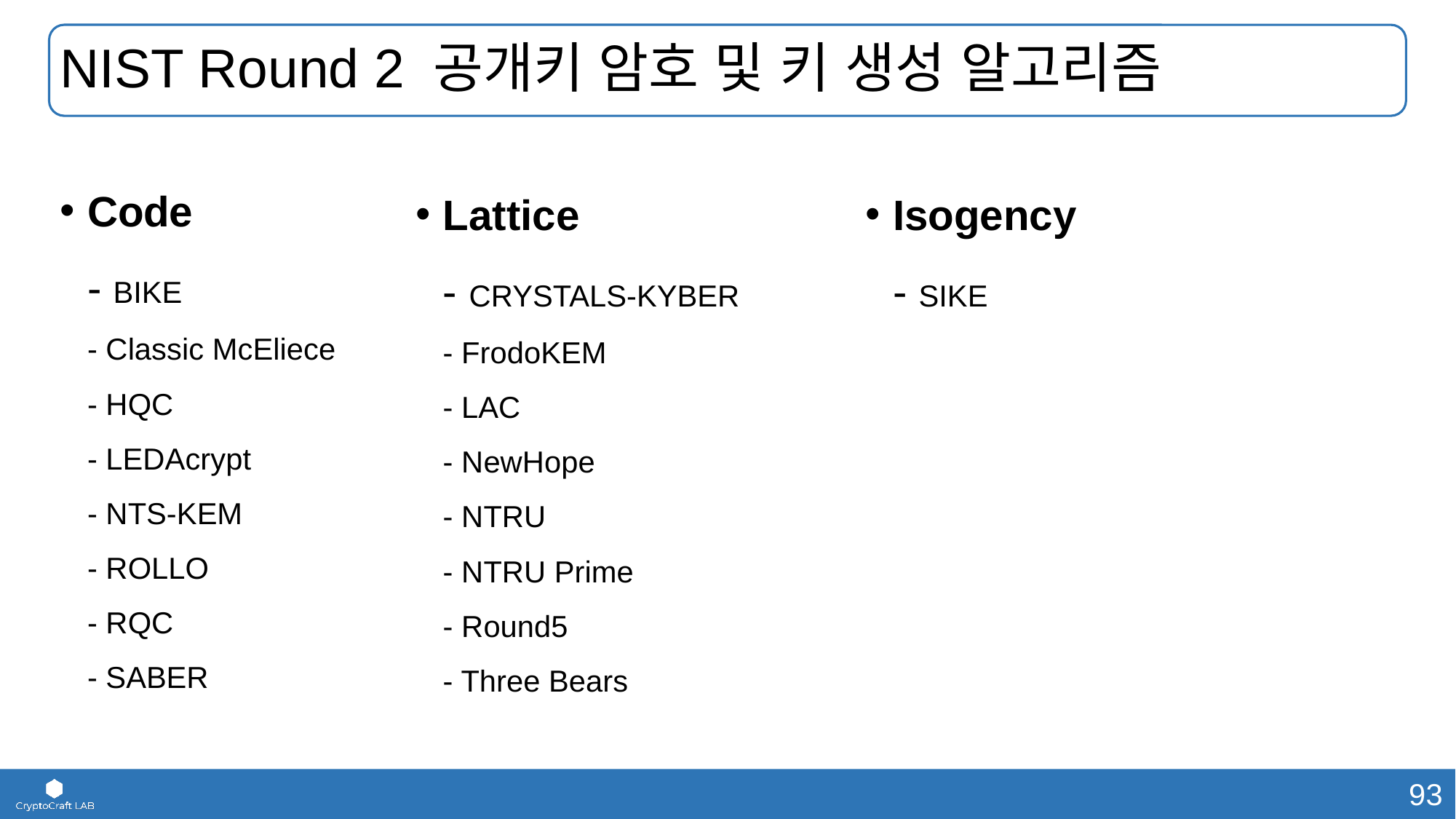

# NIST Round 2 공개키 암호 및 키 생성 알고리즘
Code
- BIKE
- Classic McEliece
- HQC
- LEDAcrypt
- NTS-KEM
- ROLLO
- RQC
- SABER
Lattice
- CRYSTALS-KYBER
- FrodoKEM
- LAC
- NewHope
- NTRU
- NTRU Prime
- Round5
- Three Bears

Isogency
- SIKE